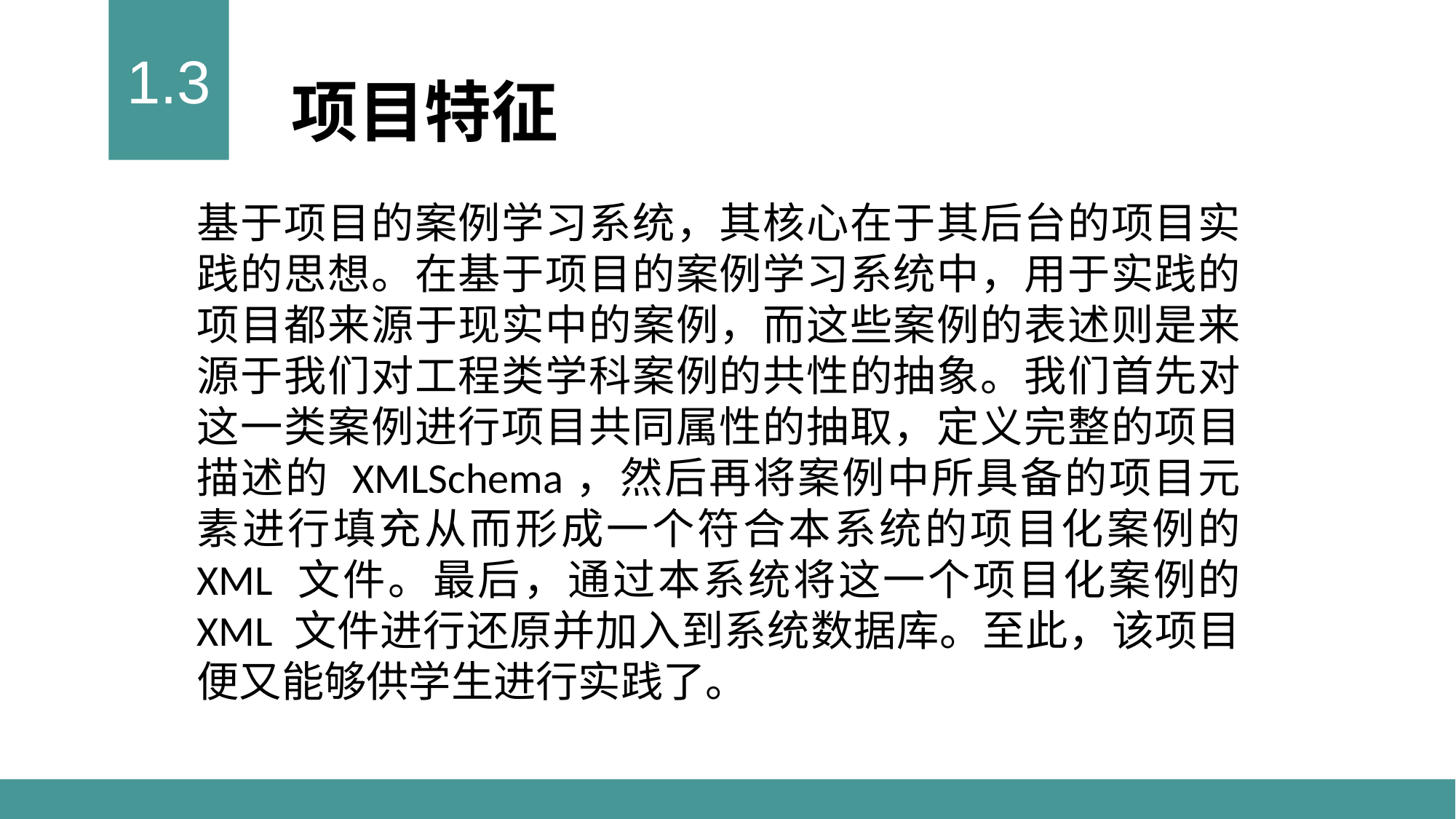

1.3
项目特征
基于项目的案例学习系统，其核心在于其后台的项目实践的思想。在基于项目的案例学习系统中，用于实践的项目都来源于现实中的案例，而这些案例的表述则是来源于我们对工程类学科案例的共性的抽象。我们首先对这一类案例进行项目共同属性的抽取，定义完整的项目描述的 XMLSchema，然后再将案例中所具备的项目元素进行填充从而形成一个符合本系统的项目化案例的 XML 文件。最后，通过本系统将这一个项目化案例的 XML 文件进行还原并加入到系统数据库。至此，该项目便又能够供学生进行实践了。